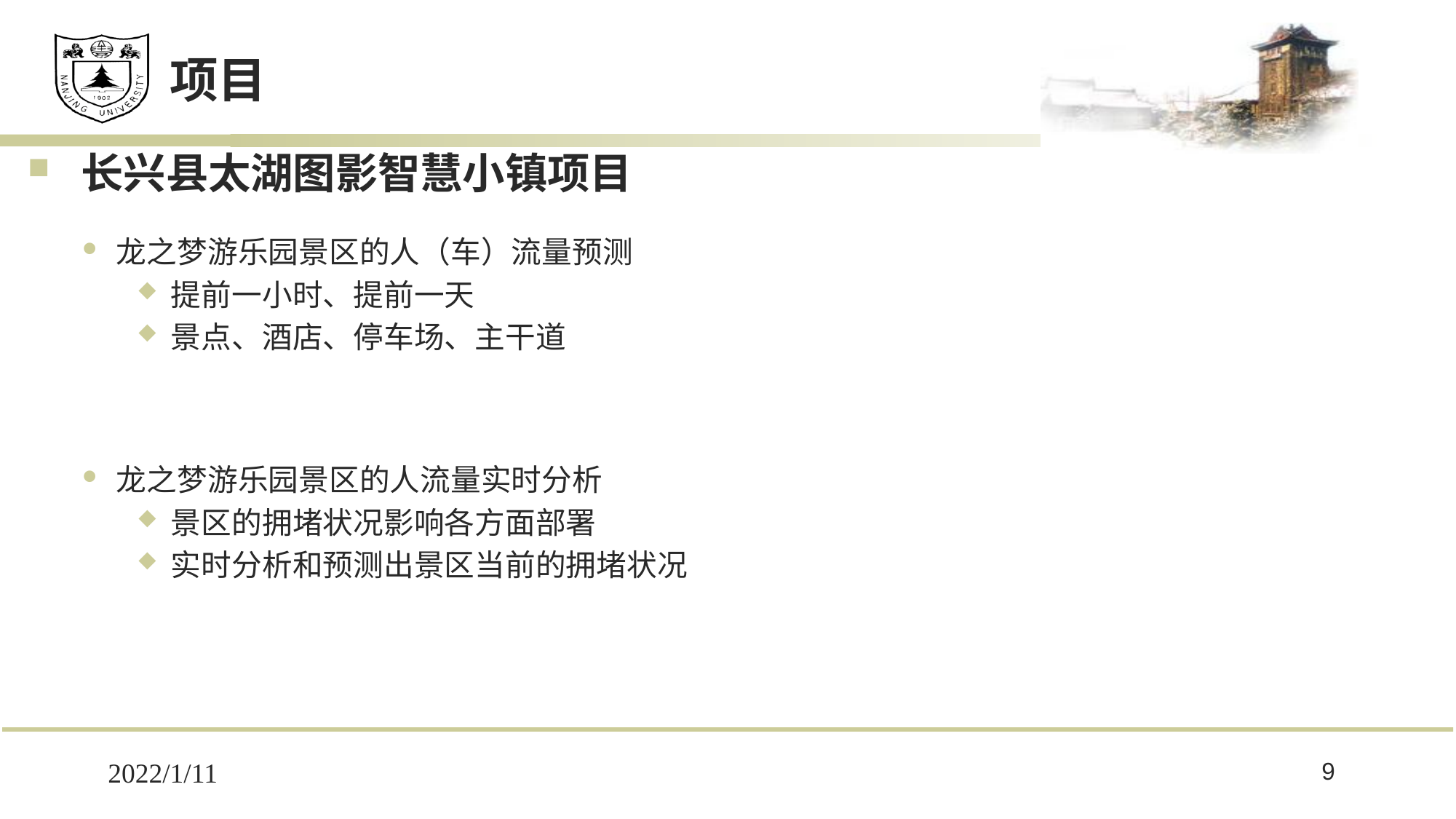

# 项目
长兴县太湖图影智慧小镇项目

龙之梦游乐园景区的人（车）流量预测
提前一小时、提前一天
景点、酒店、停车场、主干道

龙之梦游乐园景区的人流量实时分析
景区的拥堵状况影响各方面部署
实时分析和预测出景区当前的拥堵状况

2022/1/11
9